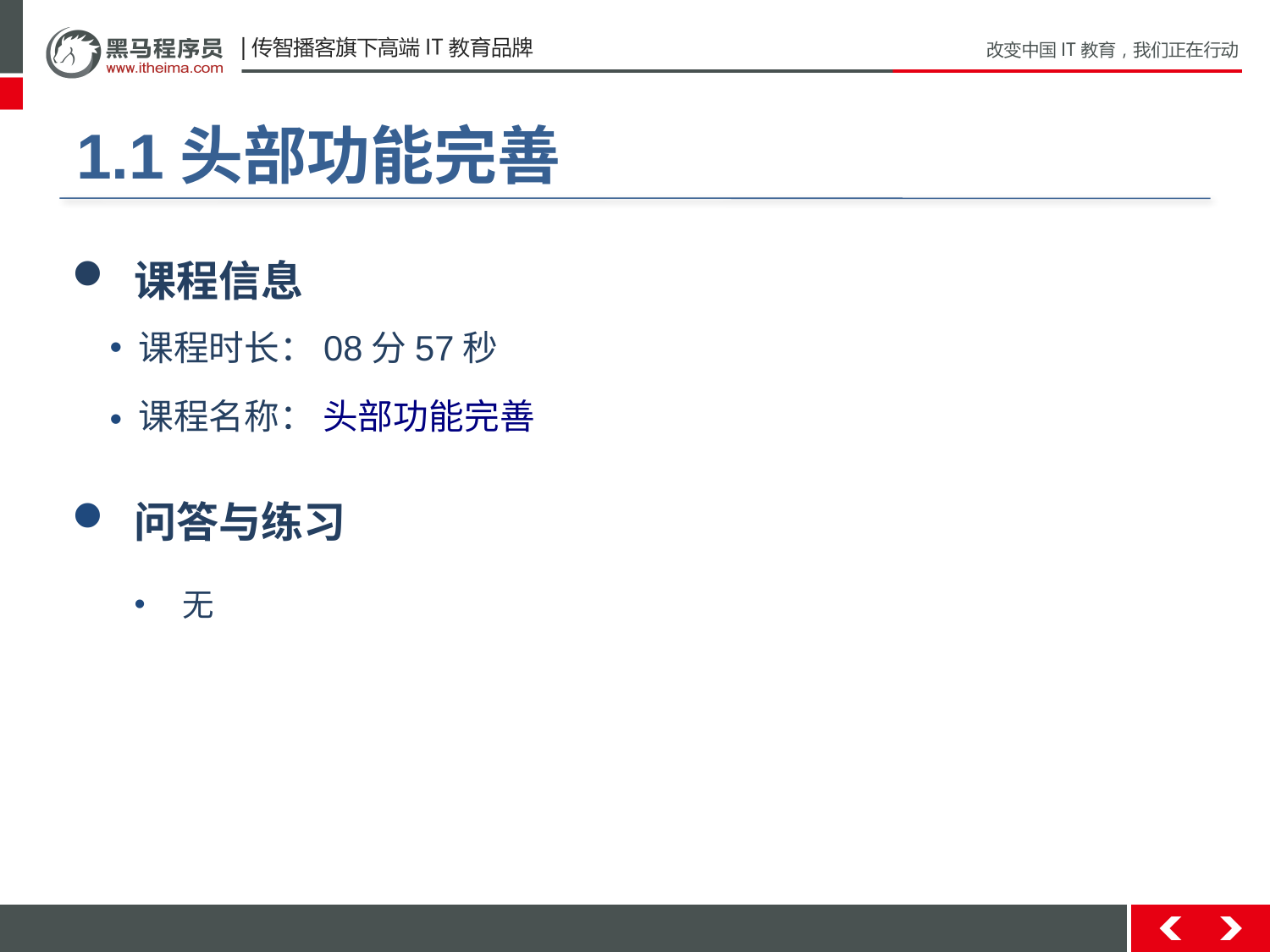

#
1.1头部功能完善
 课程信息
 课程时长：08分57秒
 课程名称： 头部功能完善
 问答与练习
无